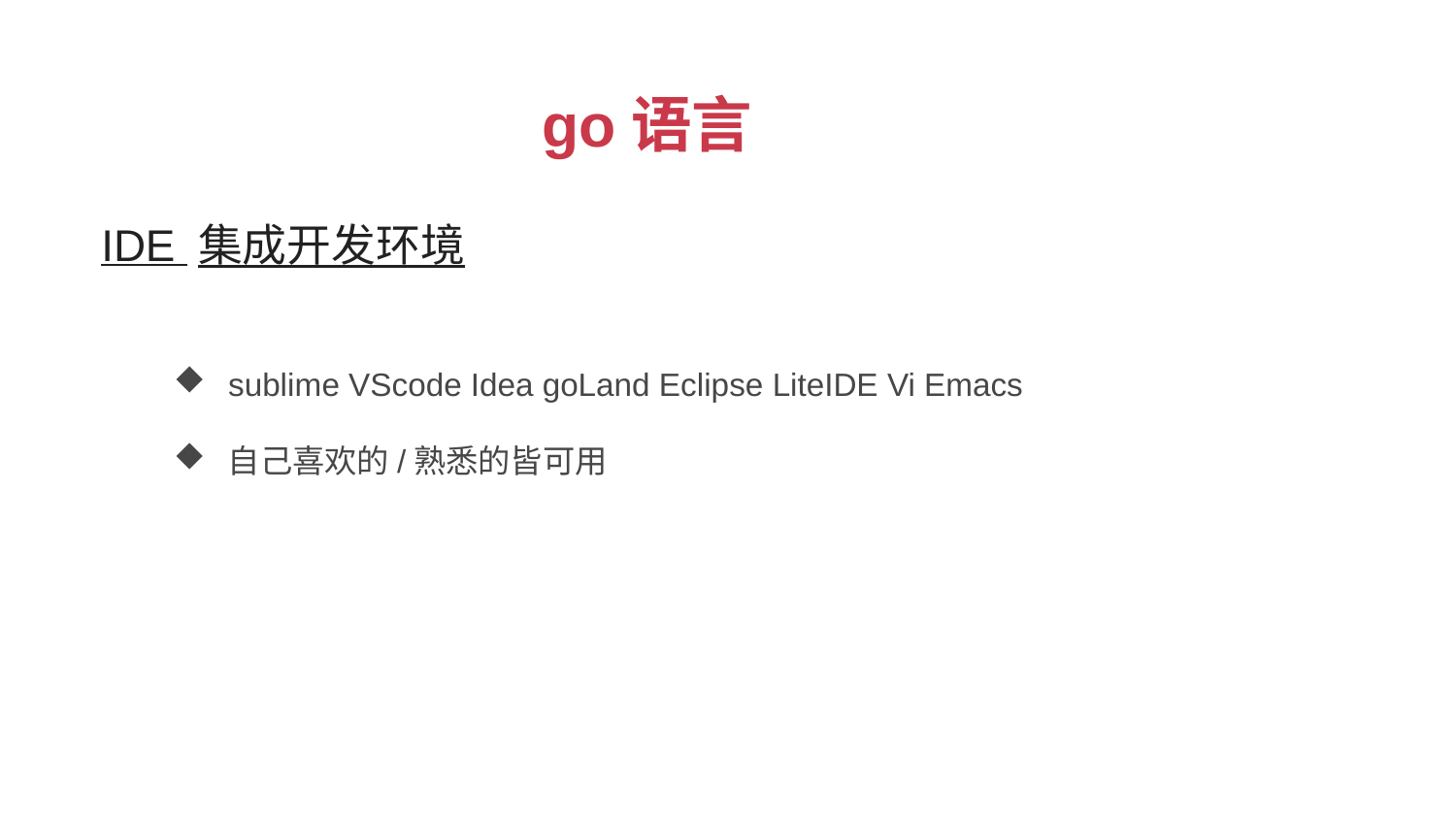

go语言
 IDE 集成开发环境
sublime VScode Idea goLand Eclipse LiteIDE Vi Emacs
自己喜欢的/熟悉的皆可用